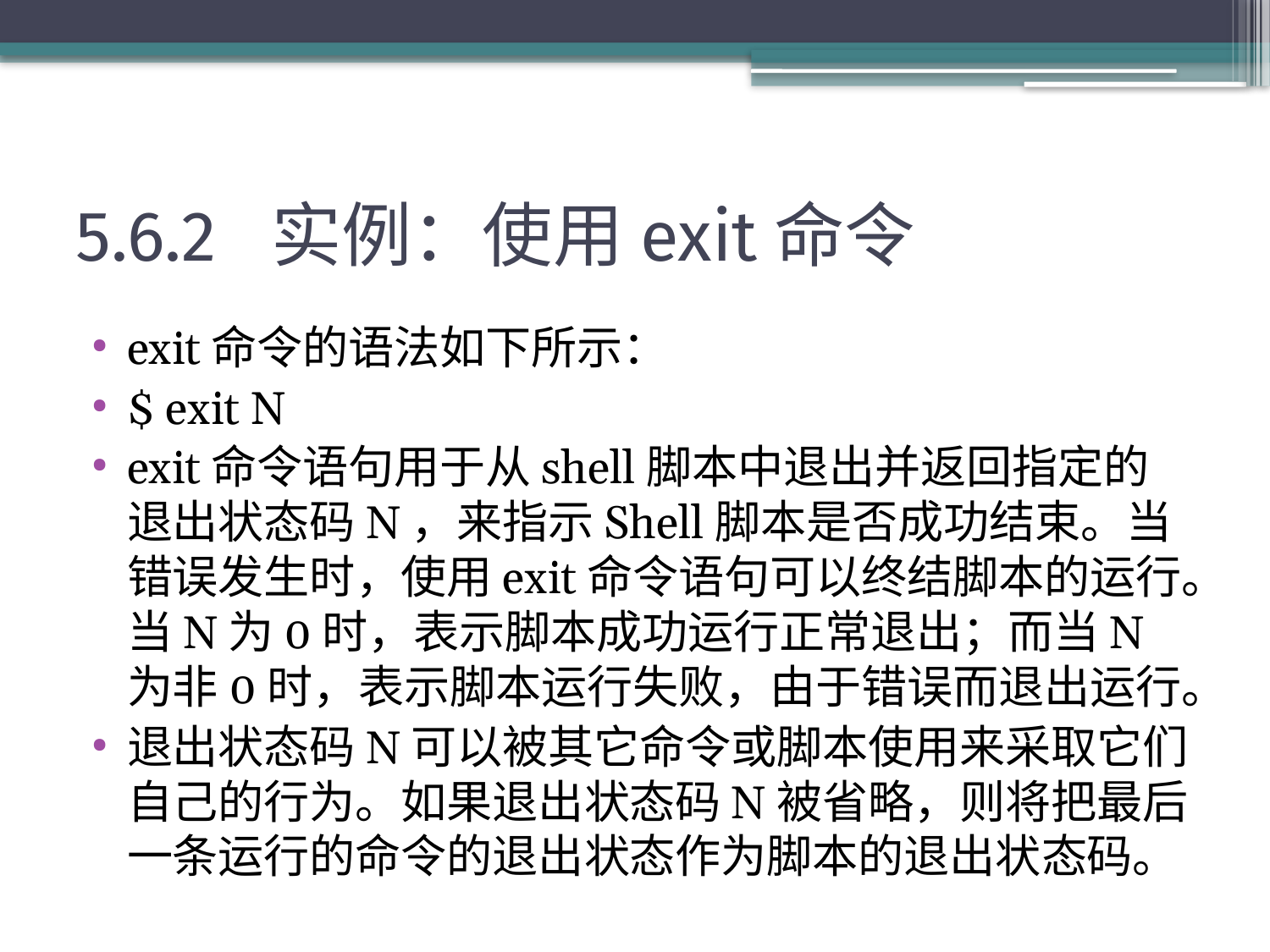

# 5.6.2  实例：使用exit命令
exit命令的语法如下所示：
$ exit N
exit命令语句用于从shell脚本中退出并返回指定的退出状态码N，来指示Shell脚本是否成功结束。当错误发生时，使用exit命令语句可以终结脚本的运行。当N为0时，表示脚本成功运行正常退出；而当N为非0时，表示脚本运行失败，由于错误而退出运行。
退出状态码N可以被其它命令或脚本使用来采取它们自己的行为。如果退出状态码N被省略，则将把最后一条运行的命令的退出状态作为脚本的退出状态码。